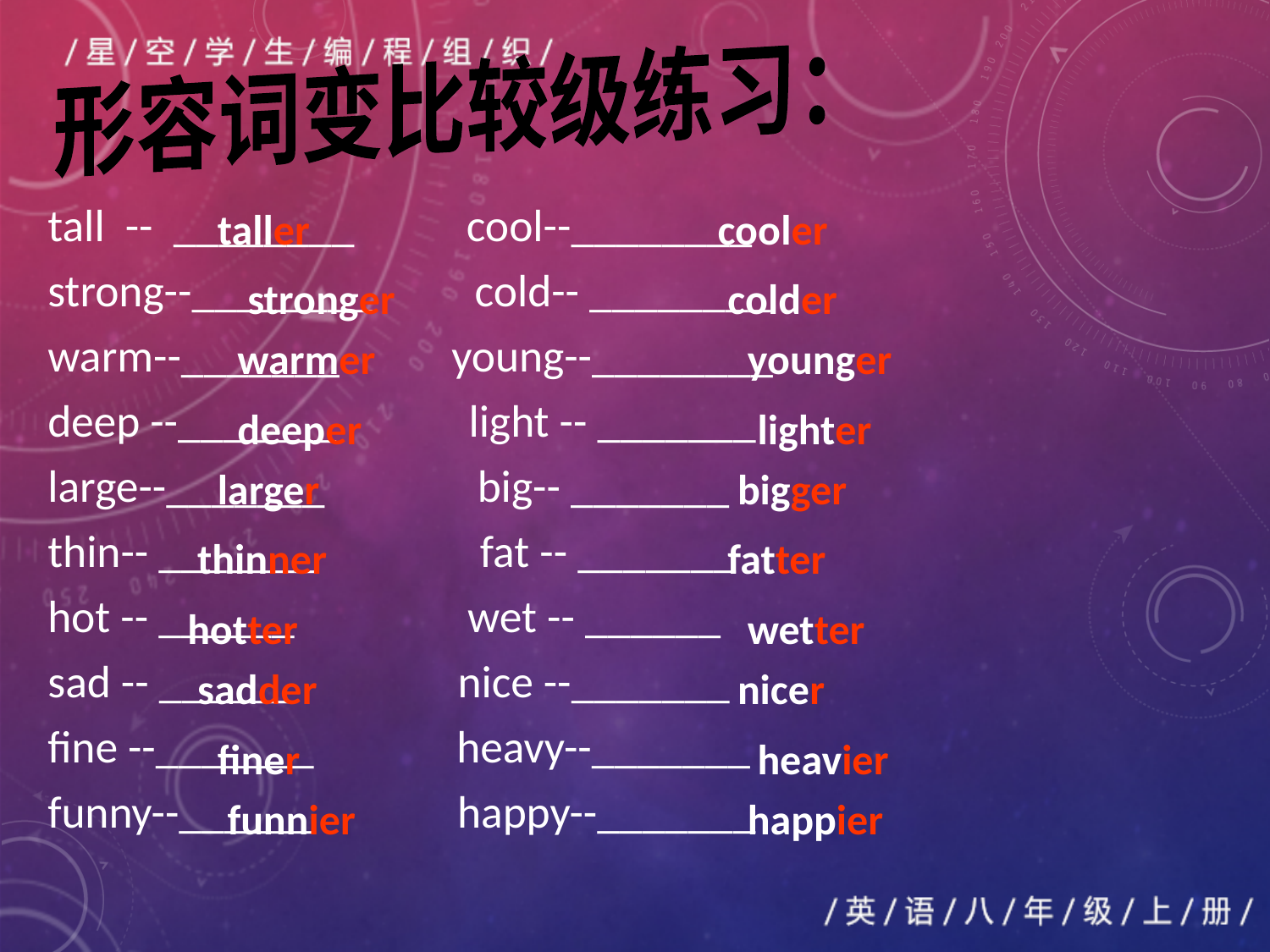

形容词变比较级练习：
tall  --  ________           cool--________
strong--________          cold-- ________
warm--_______           young--________
deep --_______             light -- _______
large--_______               big-- _______
thin-- _______                fat -- _______
hot -- ______                 wet -- ______
sad -- ______                nice --_______
fine --_______              heavy--_______
funny--______              happy--_______

taller
cooler
stronger
colder
warmer
younger
deeper
lighter
larger
bigger
thinner
fatter
hotter
wetter
sadder
nicer
finer
heavier
funnier
happier